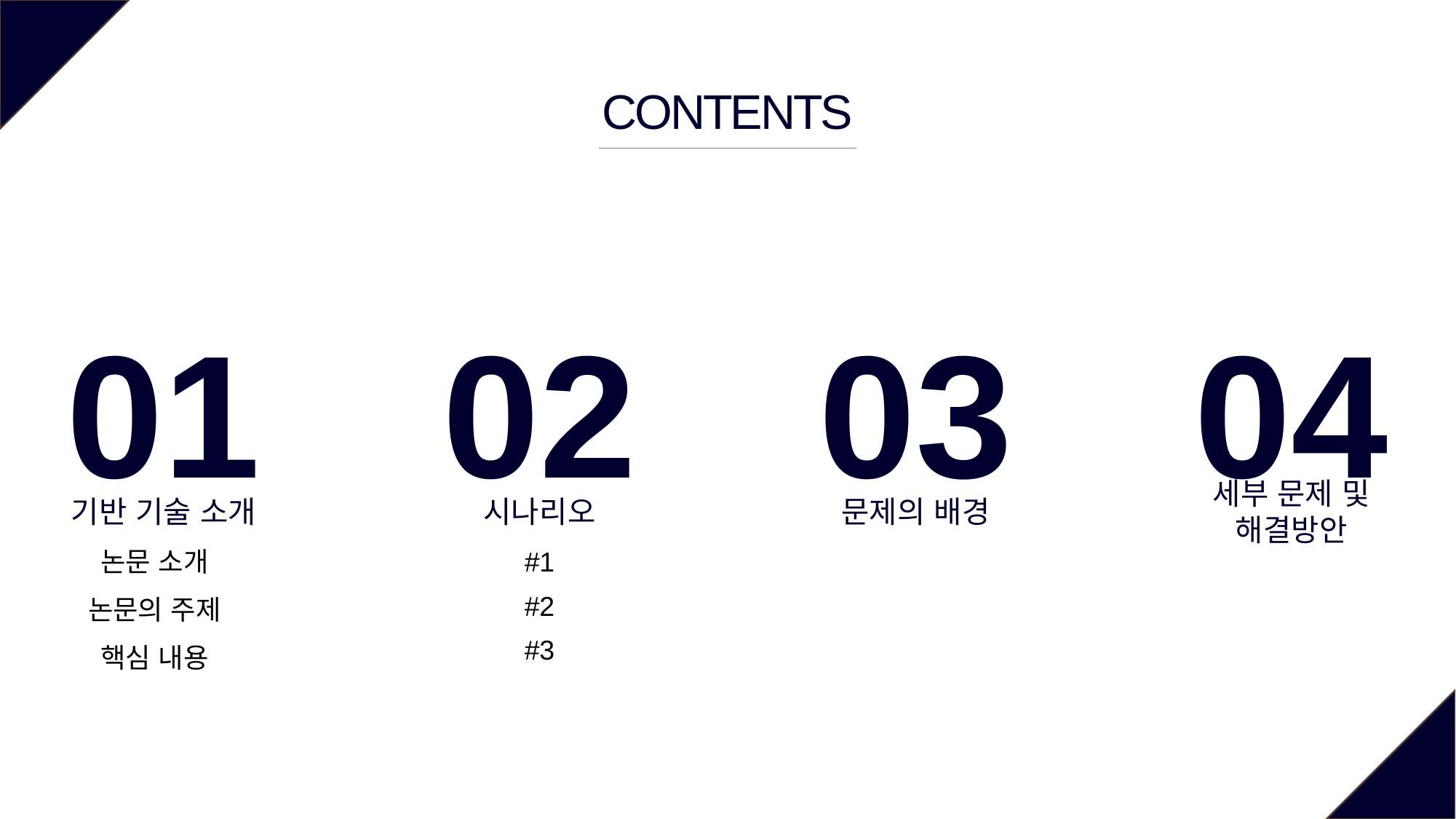

CONTENTS
01
02
03
04
기반 기술 소개
시나리오
문제의 배경
세부 문제 및 해결방안
논문 소개

#1
#2
논문의 주제

#3
핵심 내용